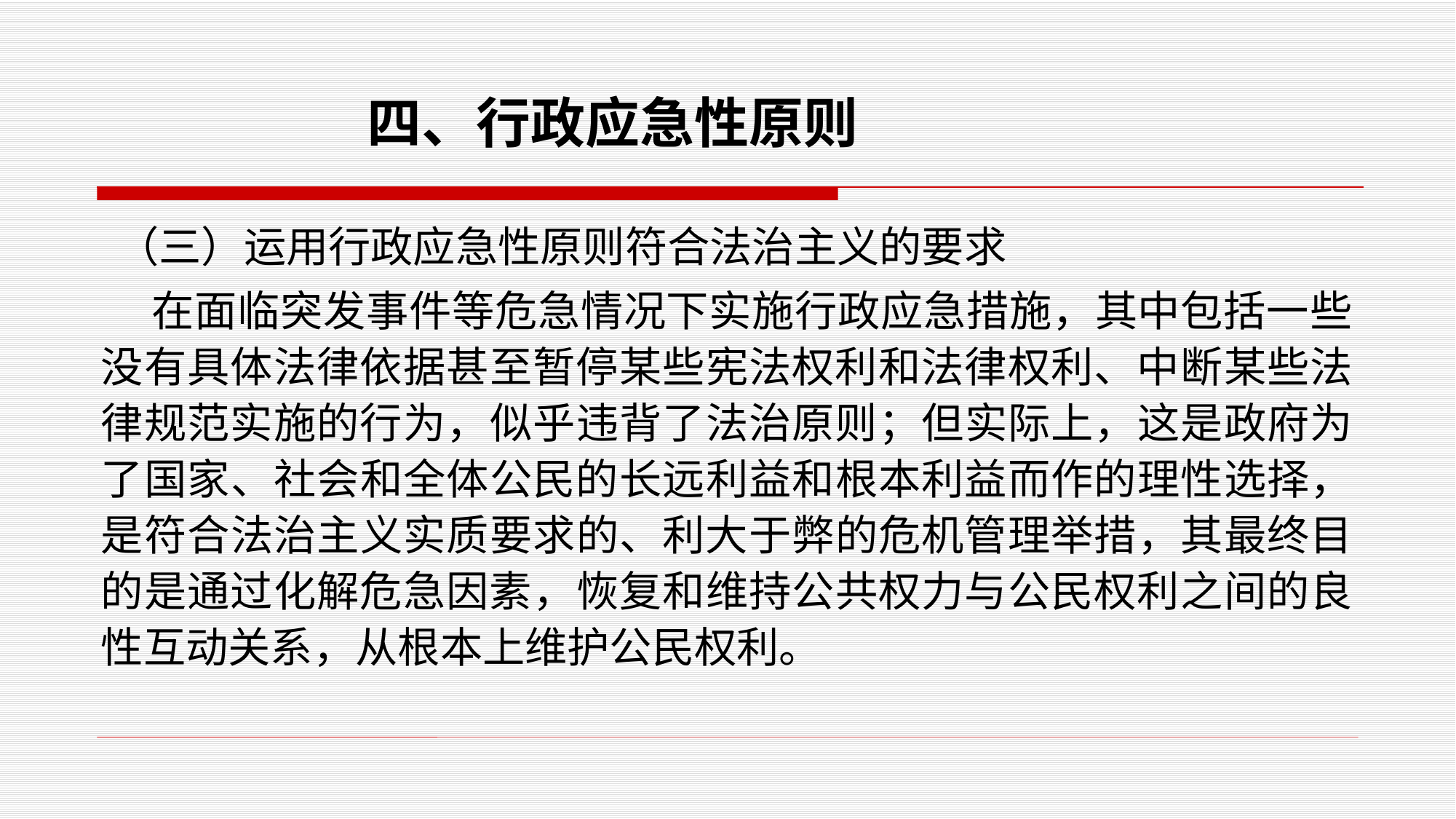

#
四、行政应急性原则
 （三）运用行政应急性原则符合法治主义的要求
    在面临突发事件等危急情况下实施行政应急措施，其中包括一些没有具体法律依据甚至暂停某些宪法权利和法律权利、中断某些法律规范实施的行为，似乎违背了法治原则；但实际上，这是政府为了国家、社会和全体公民的长远利益和根本利益而作的理性选择，是符合法治主义实质要求的、利大于弊的危机管理举措，其最终目的是通过化解危急因素，恢复和维持公共权力与公民权利之间的良性互动关系，从根本上维护公民权利。